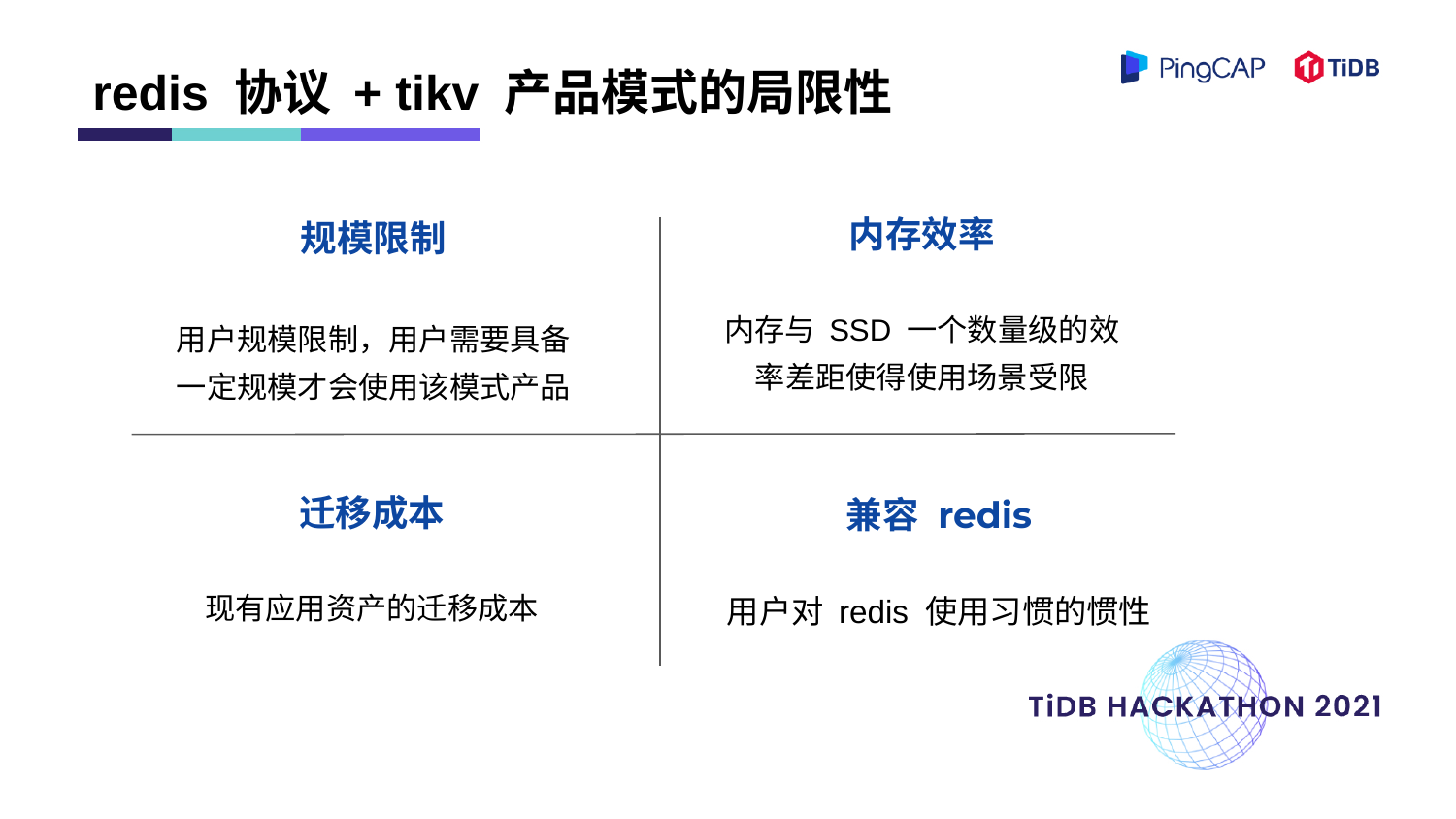

redis 协议 + tikv 产品模式的局限性
内存效率

内存与 SSD 一个数量级的效率差距使得使用场景受限
规模限制

用户规模限制，用户需要具备一定规模才会使用该模式产品
迁移成本

现有应用资产的迁移成本
兼容 redis

用户对 redis 使用习惯的惯性